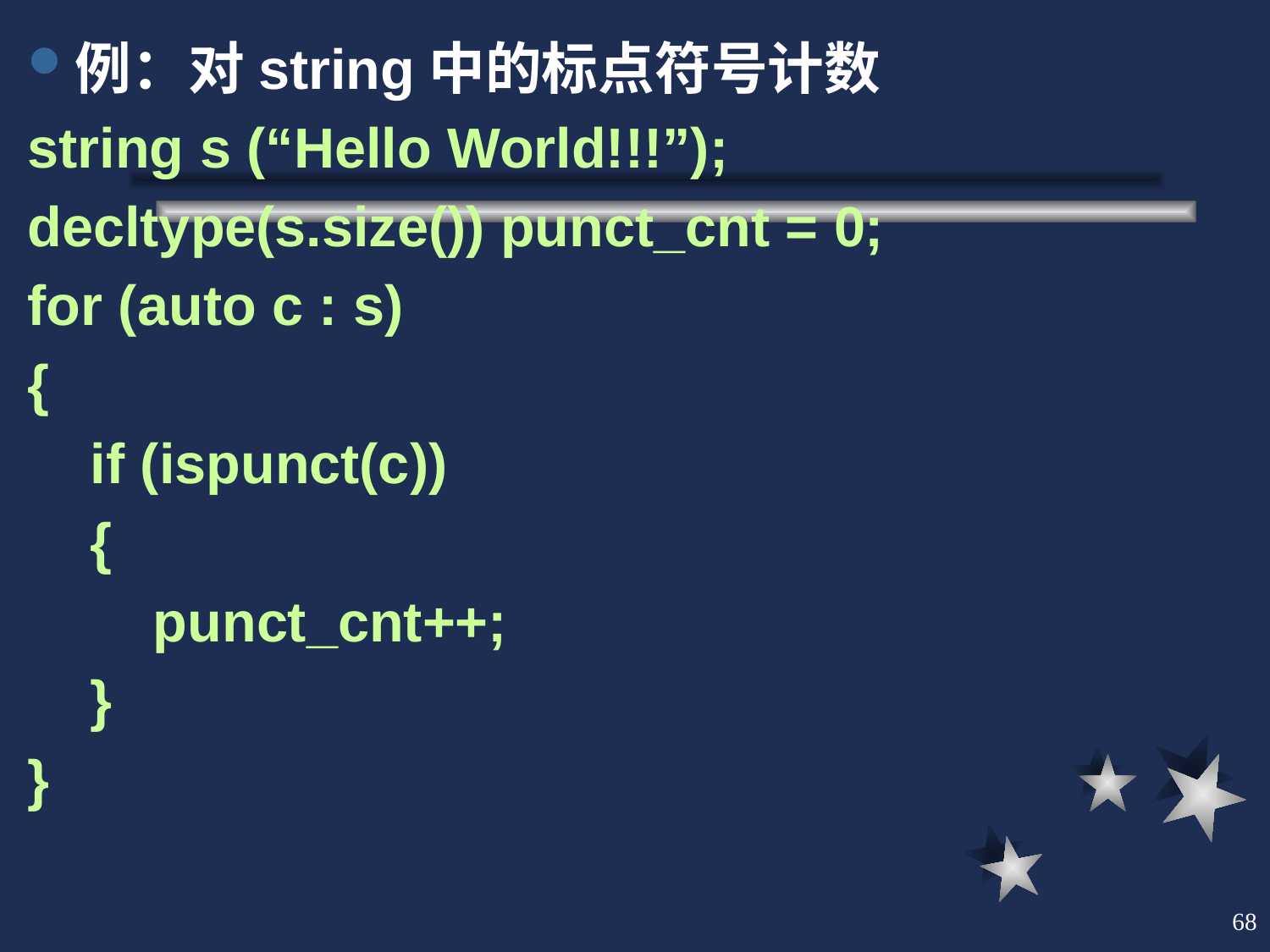

例：对string中的标点符号计数
string s (“Hello World!!!”);
decltype(s.size()) punct_cnt = 0;
for (auto c : s)
{
    if (ispunct(c))
    {
        punct_cnt++;
    }
}
68